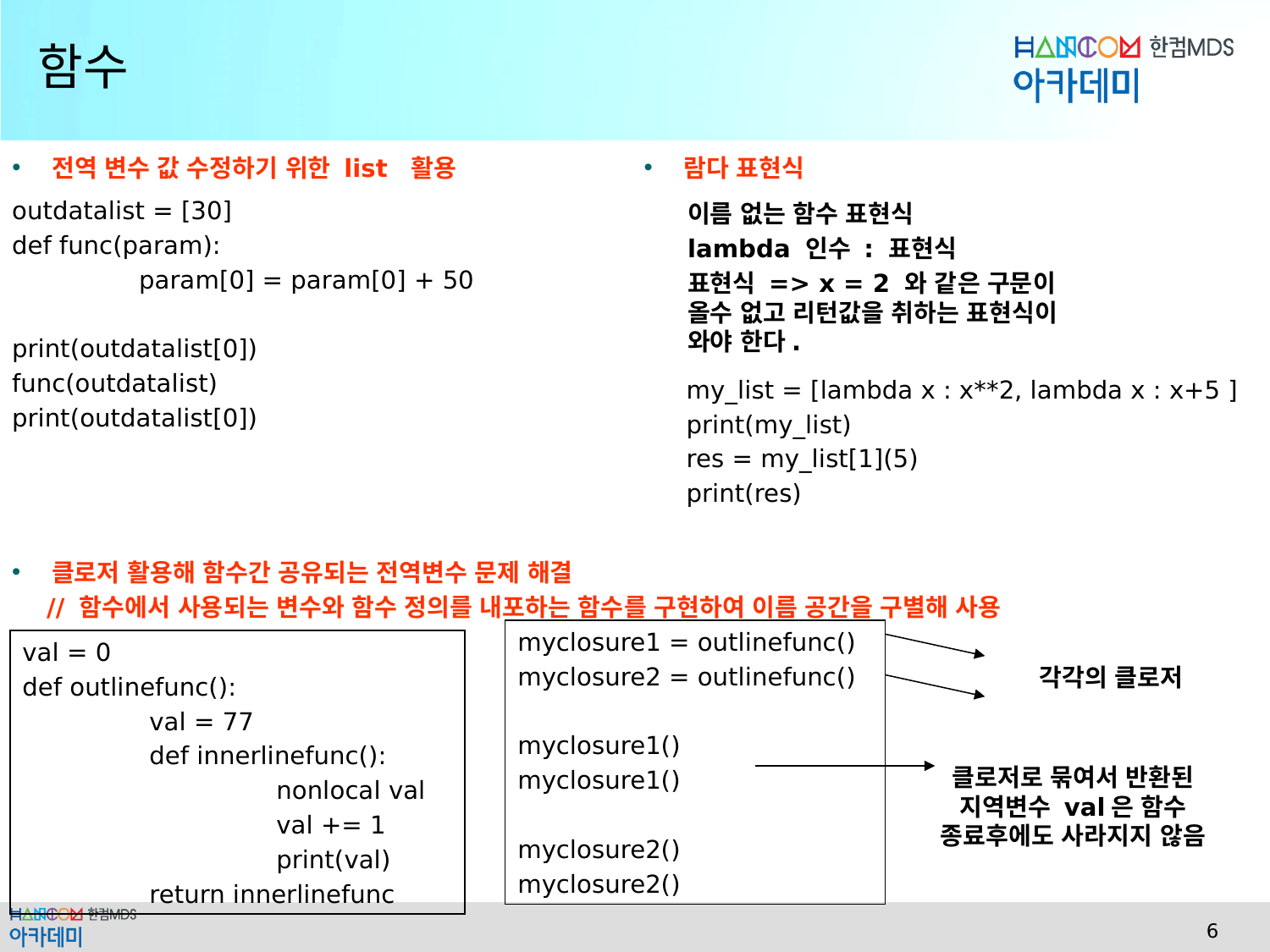

# 함수
람다 표현식
전역 변수 값 수정하기 위한 list  활용
outdatalist = [30]
def func(param):
	param[0] = param[0] + 50

print(outdatalist[0])
func(outdatalist)
print(outdatalist[0])
이름 없는 함수 표현식
lambda 인수 : 표현식
표현식 => x = 2 와 같은 구문이 올수 없고 리턴값을 취하는 표현식이 와야 한다.
my_list = [lambda x : x**2, lambda x : x+5 ]
print(my_list)
res = my_list[1](5)
print(res)
클로저 활용해 함수간 공유되는 전역변수 문제 해결
    // 함수에서 사용되는 변수와 함수 정의를 내포하는 함수를 구현하여 이름 공간을 구별해 사용
myclosure1 = outlinefunc()
myclosure2 = outlinefunc()

myclosure1()
myclosure1()

myclosure2()
myclosure2()
val = 0
def outlinefunc():
	val = 77
	def innerlinefunc():
		nonlocal val
		val += 1
		print(val)
	return innerlinefunc
각각의 클로저
클로저로 묶여서 반환된 지역변수 val은 함수 종료후에도 사라지지 않음
                               6